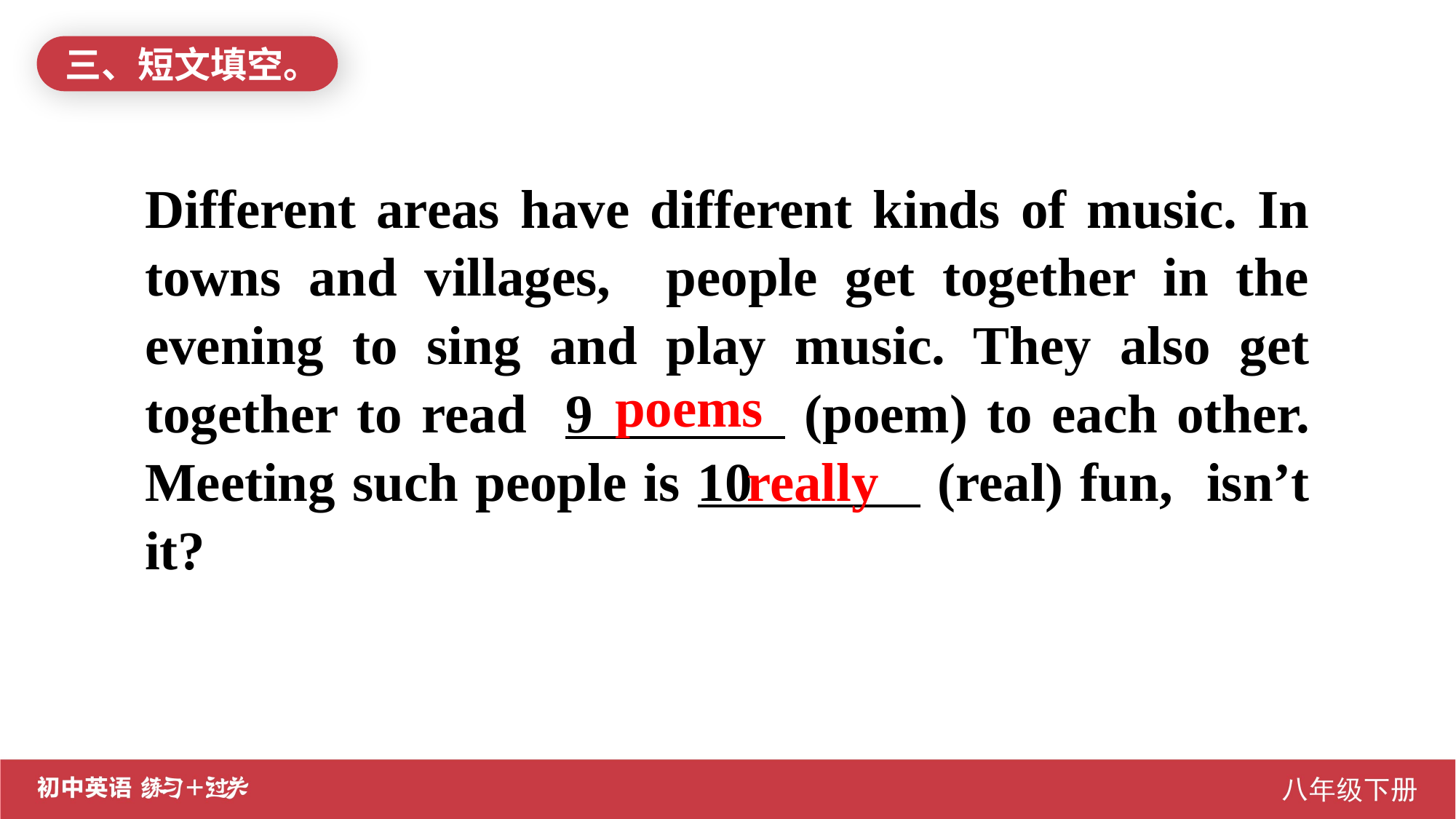

三、短文填空。
Different areas have different kinds of music. In towns and villages,  people get together in the evening to sing and play music. They also get together to read  9           (poem) to each other. Meeting such people is 10           (real) fun,  isn’t it?

poems
really